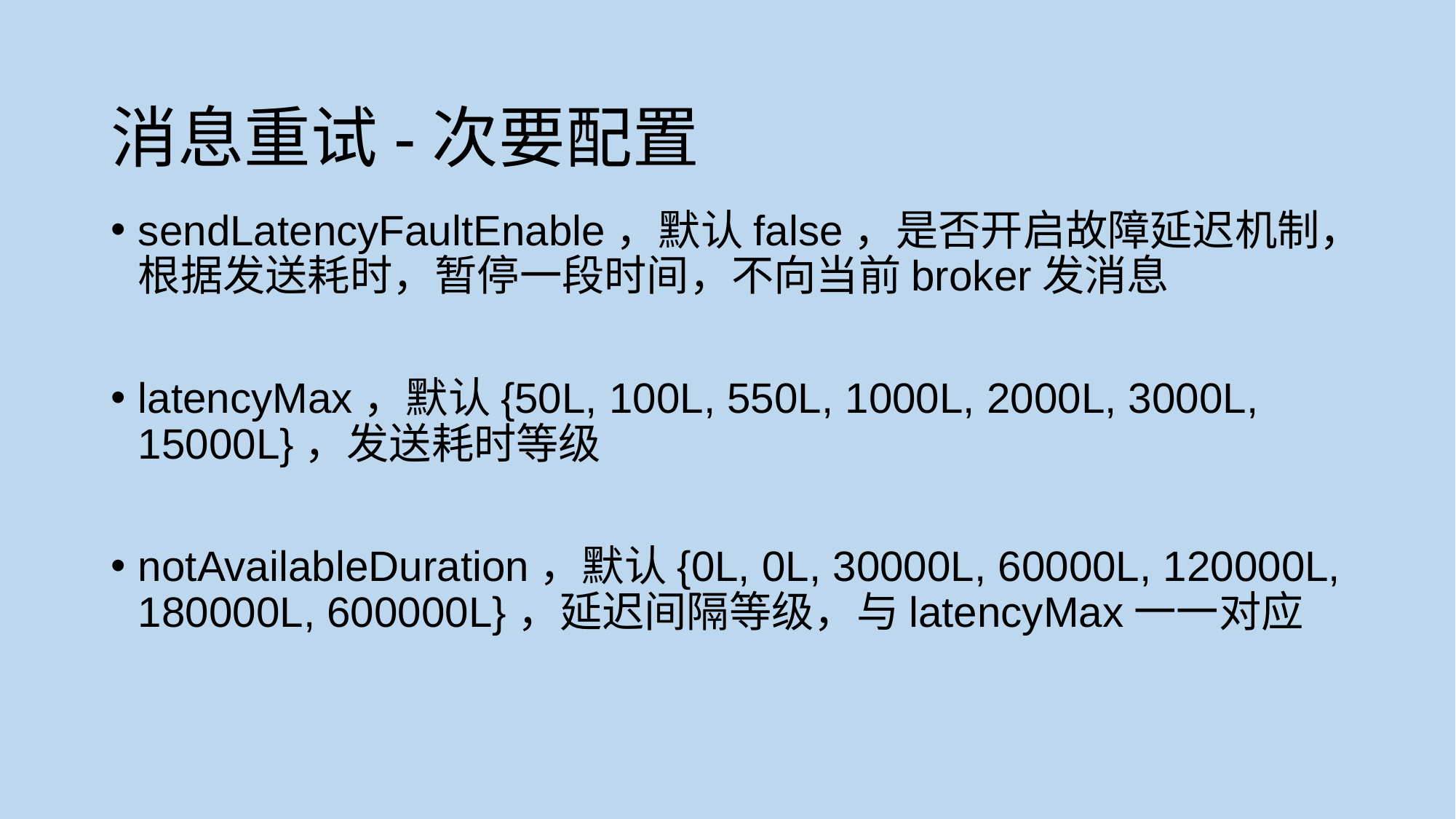

# 消息重试-次要配置
sendLatencyFaultEnable，默认false，是否开启故障延迟机制，根据发送耗时，暂停一段时间，不向当前broker发消息

latencyMax，默认{50L, 100L, 550L, 1000L, 2000L, 3000L, 15000L}，发送耗时等级

notAvailableDuration，默认{0L, 0L, 30000L, 60000L, 120000L, 180000L, 600000L}，延迟间隔等级，与latencyMax一一对应